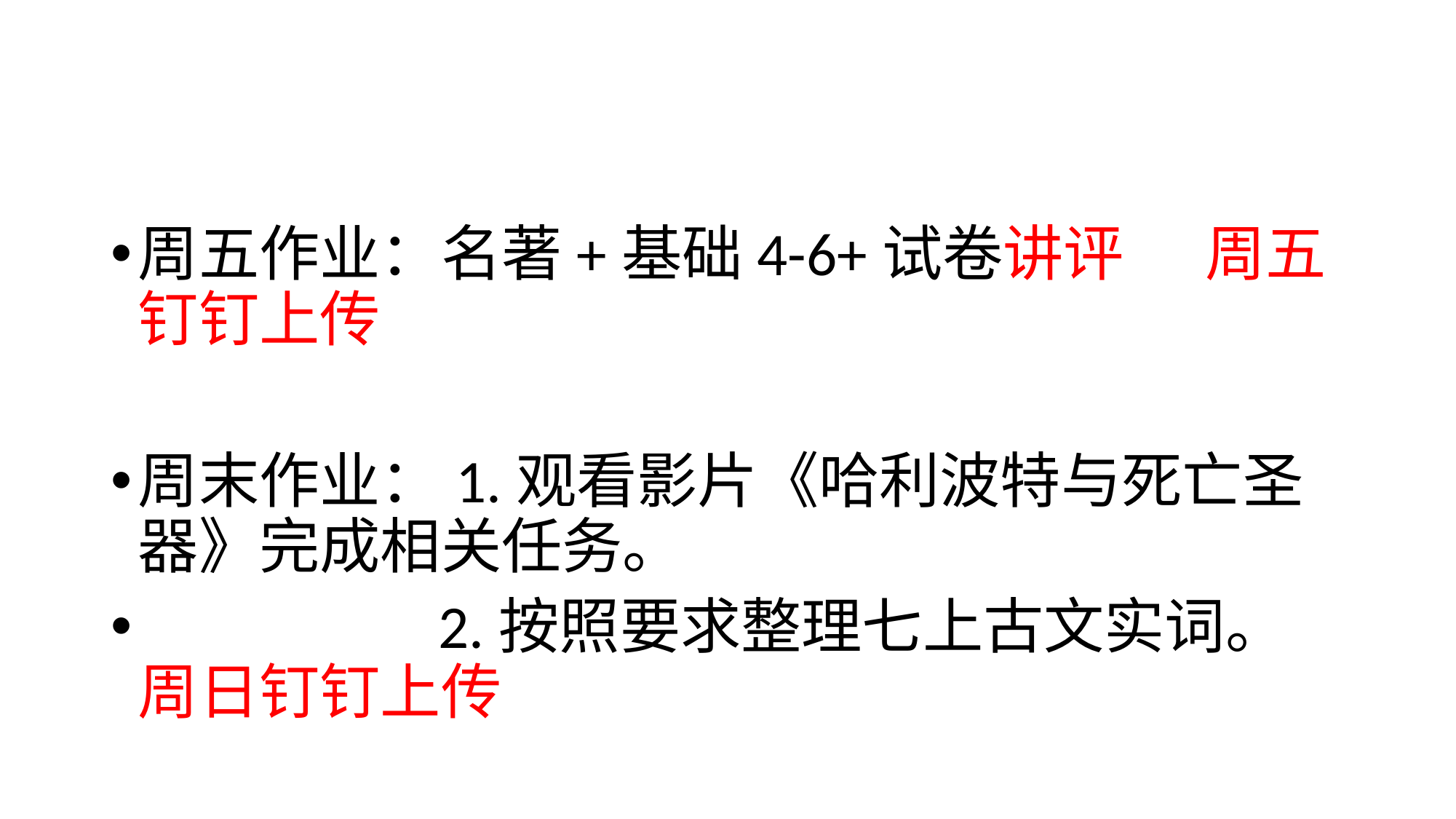

#
周五作业：名著+基础4-6+试卷讲评      周五钉钉上传

周末作业：1.观看影片《哈利波特与死亡圣器》完成相关任务。
                      2.按照要求整理七上古文实词。周日钉钉上传